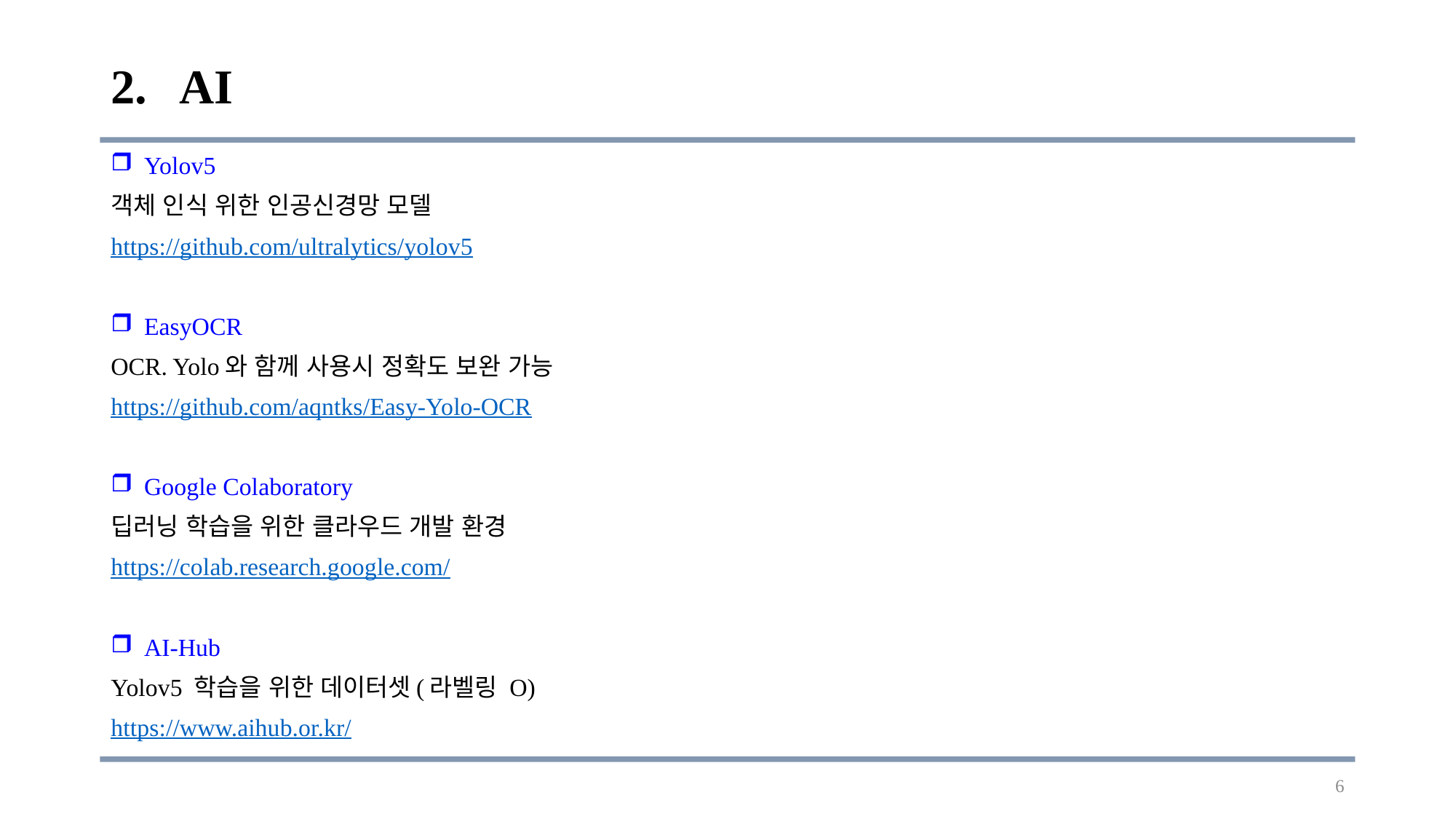

# AI
Yolov5
객체 인식 위한 인공신경망 모델
https://github.com/ultralytics/yolov5

EasyOCR
OCR. Yolo와 함께 사용시 정확도 보완 가능
https://github.com/aqntks/Easy-Yolo-OCR

Google Colaboratory
딥러닝 학습을 위한 클라우드 개발 환경
https://colab.research.google.com/

AI-Hub
Yolov5 학습을 위한 데이터셋(라벨링 O)
https://www.aihub.or.kr/

6